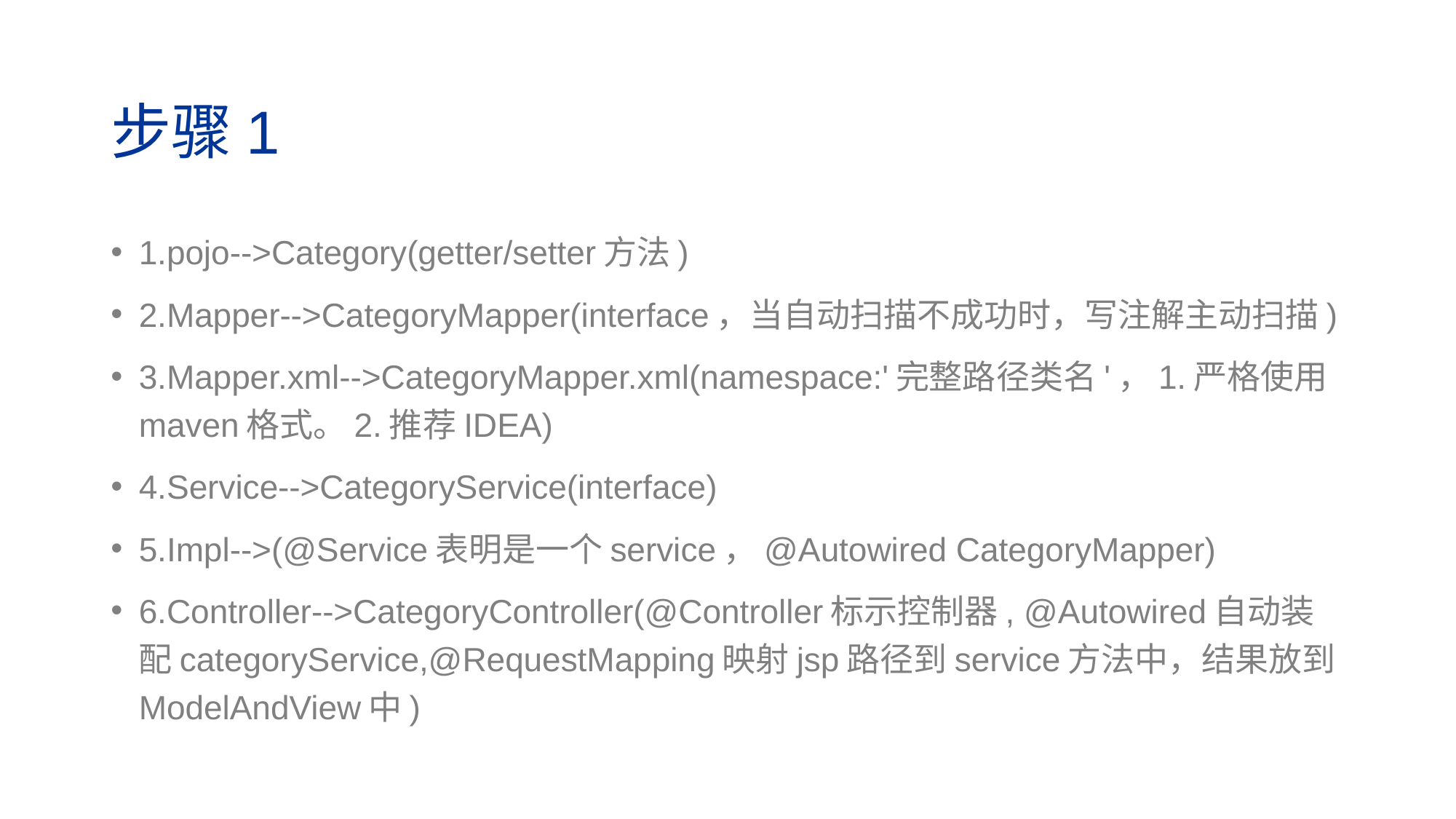

# 步骤1
1.pojo-->Category(getter/setter方法)
2.Mapper-->CategoryMapper(interface，当自动扫描不成功时，写注解主动扫描)
3.Mapper.xml-->CategoryMapper.xml(namespace:'完整路径类名'，1.严格使用maven格式。2.推荐IDEA)
4.Service-->CategoryService(interface)
5.Impl-->(@Service表明是一个service，@Autowired CategoryMapper)
6.Controller-->CategoryController(@Controller标示控制器, @Autowired自动装配categoryService,@RequestMapping映射jsp路径到service方法中，结果放到ModelAndView中)